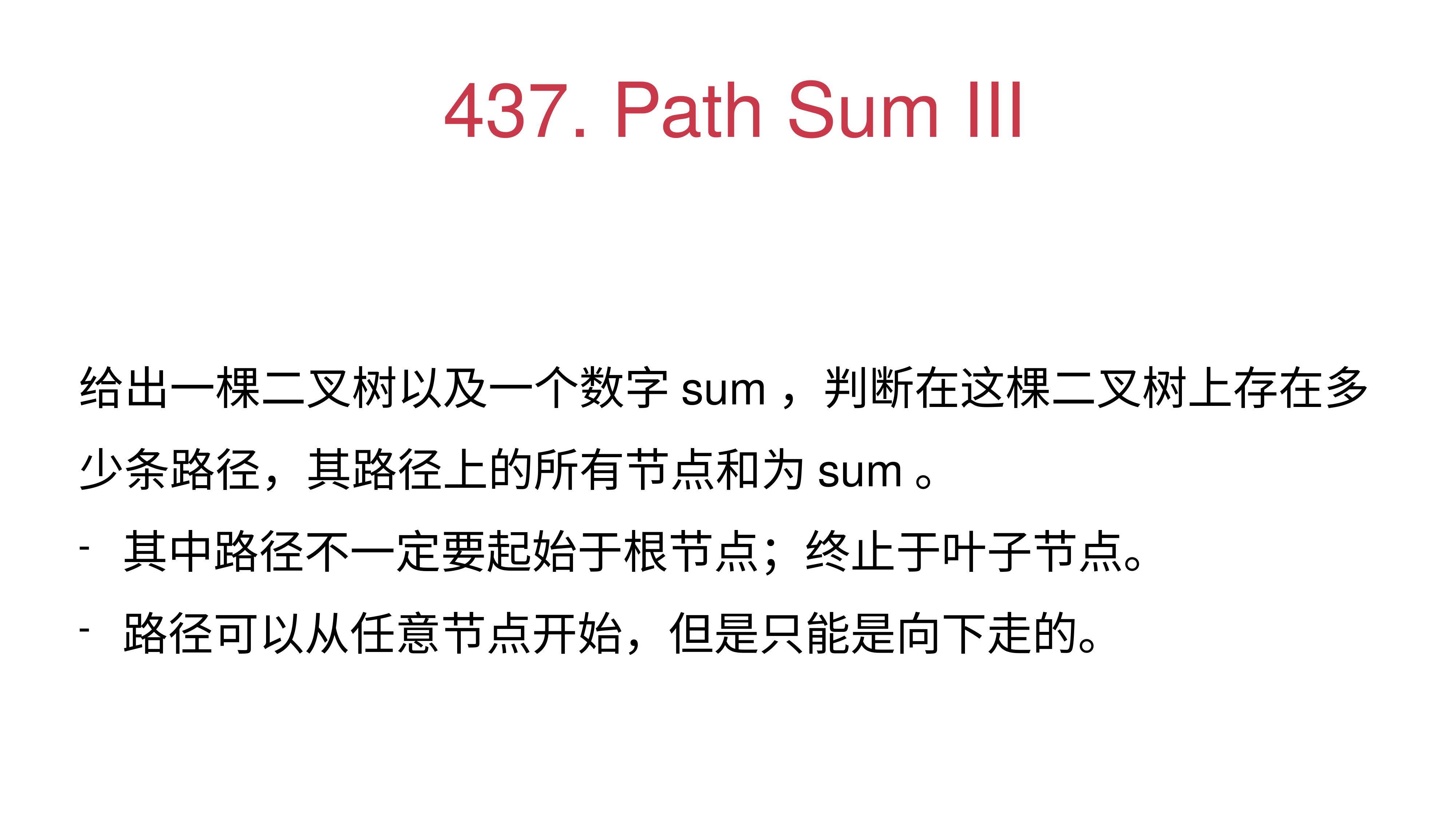

# 437. Path Sum III
给出一棵二叉树以及一个数字sum，判断在这棵二叉树上存在多少条路径，其路径上的所有节点和为sum。
其中路径不一定要起始于根节点；终止于叶子节点。
路径可以从任意节点开始，但是只能是向下走的。